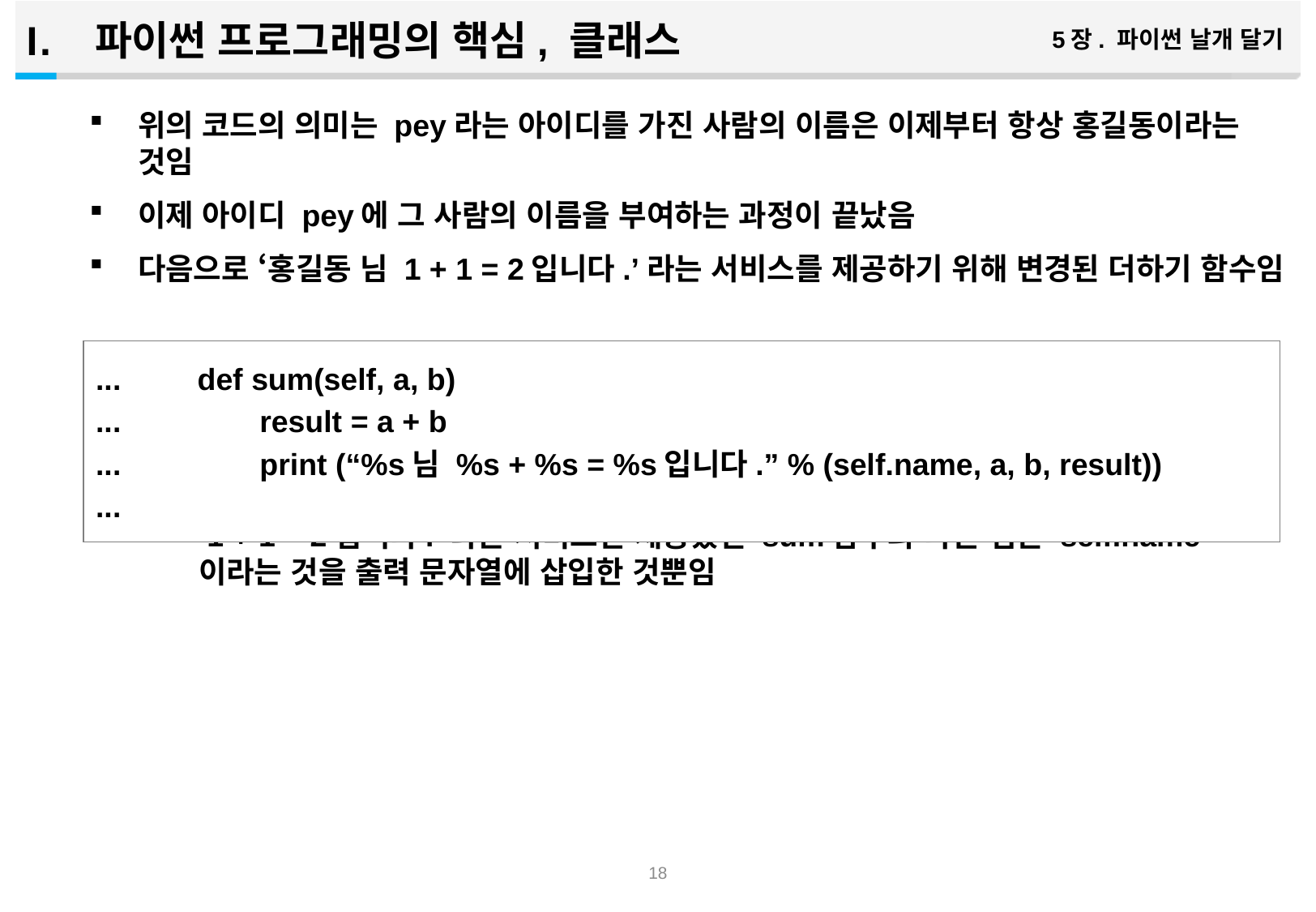

파이썬 프로그래밍의 핵심, 클래스
5장. 파이썬 날개 달기
위의 코드의 의미는 pey라는 아이디를 가진 사람의 이름은 이제부터 항상 홍길동이라는 것임
이제 아이디 pey에 그 사람의 이름을 부여하는 과정이 끝났음
다음으로 ‘홍길동 님 1 + 1 = 2입니다.’라는 서비스를 제공하기 위해 변경된 더하기 함수임

‘1 + 1 = 2입니다.’라는 서비스만 제공했던 sum함수와 다른 점은 self.name이라는 것을 출력 문자열에 삽입한 것뿐임

...         def sum(self, a, b)
...         	     result = a + b
...         	     print (“%s님 %s + %s = %s입니다.” % (self.name, a, b, result))
...
18